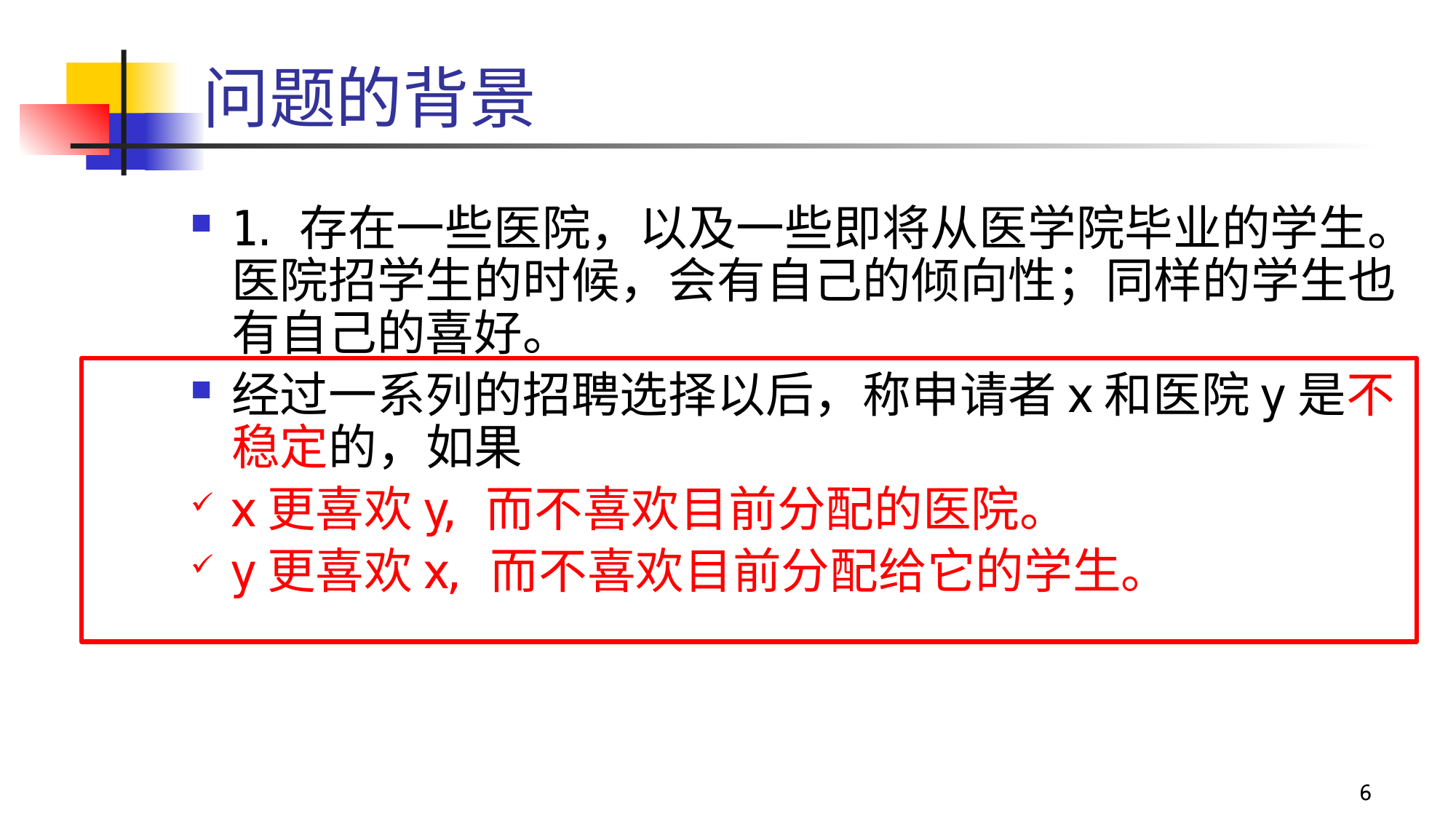

# 问题的背景
1. 存在一些医院，以及一些即将从医学院毕业的学生。医院招学生的时候，会有自己的倾向性；同样的学生也有自己的喜好。
经过一系列的招聘选择以后，称申请者x和医院y是不稳定的，如果
x更喜欢y, 而不喜欢目前分配的医院。
y更喜欢x, 而不喜欢目前分配给它的学生。

6